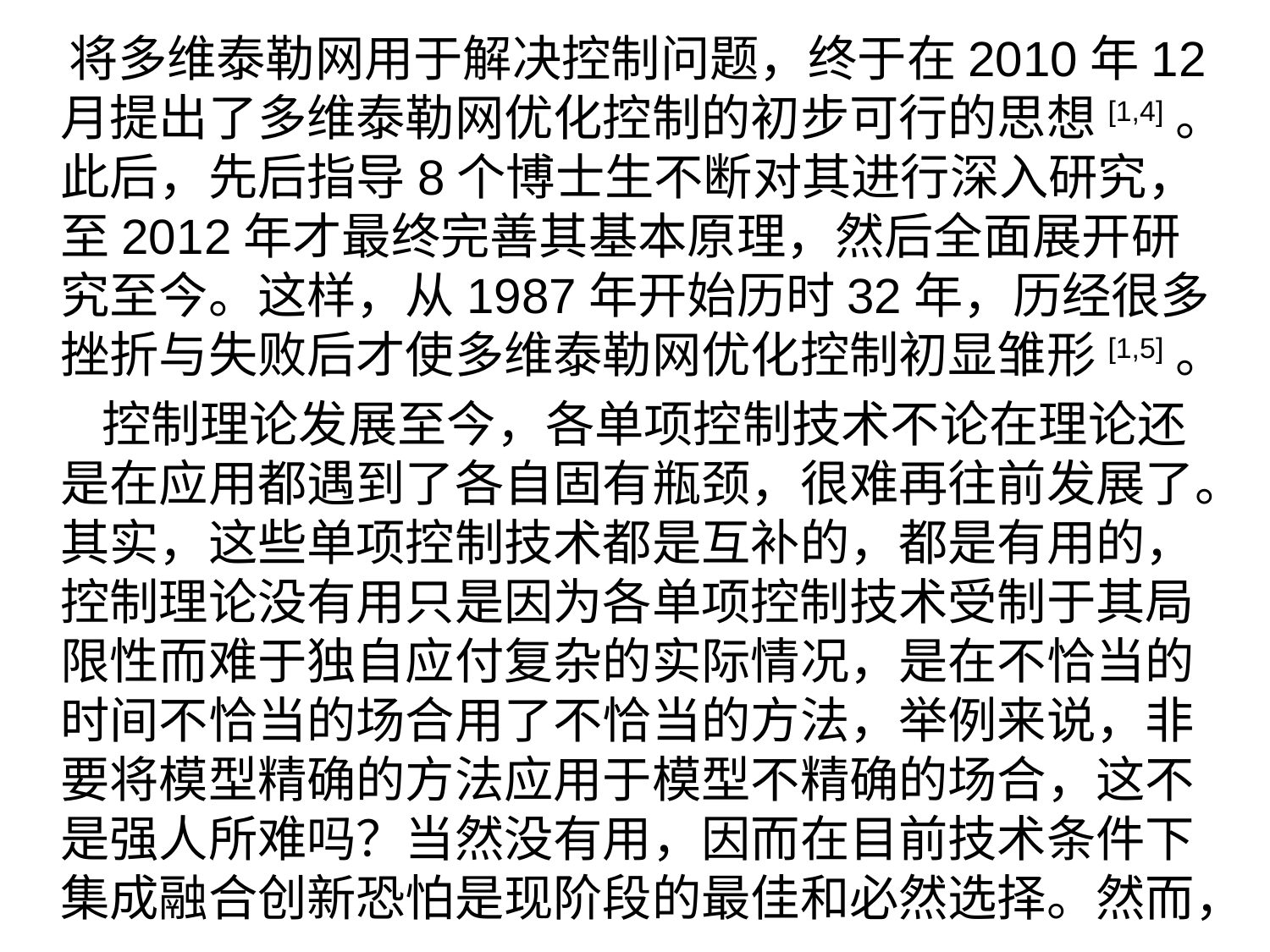

将多维泰勒网用于解决控制问题，终于在2010年12月提出了多维泰勒网优化控制的初步可行的思想[1,4]。此后，先后指导8个博士生不断对其进行深入研究，至2012年才最终完善其基本原理，然后全面展开研究至今。这样，从1987年开始历时32年，历经很多挫折与失败后才使多维泰勒网优化控制初显雏形[1,5]。
       控制理论发展至今，各单项控制技术不论在理论还是在应用都遇到了各自固有瓶颈，很难再往前发展了。其实，这些单项控制技术都是互补的，都是有用的，控制理论没有用只是因为各单项控制技术受制于其局限性而难于独自应付复杂的实际情况，是在不恰当的时间不恰当的场合用了不恰当的方法，举例来说，非要将模型精确的方法应用于模型不精确的场合，这不是强人所难吗？当然没有用，因而在目前技术条件下集成融合创新恐怕是现阶段的最佳和必然选择。然而，